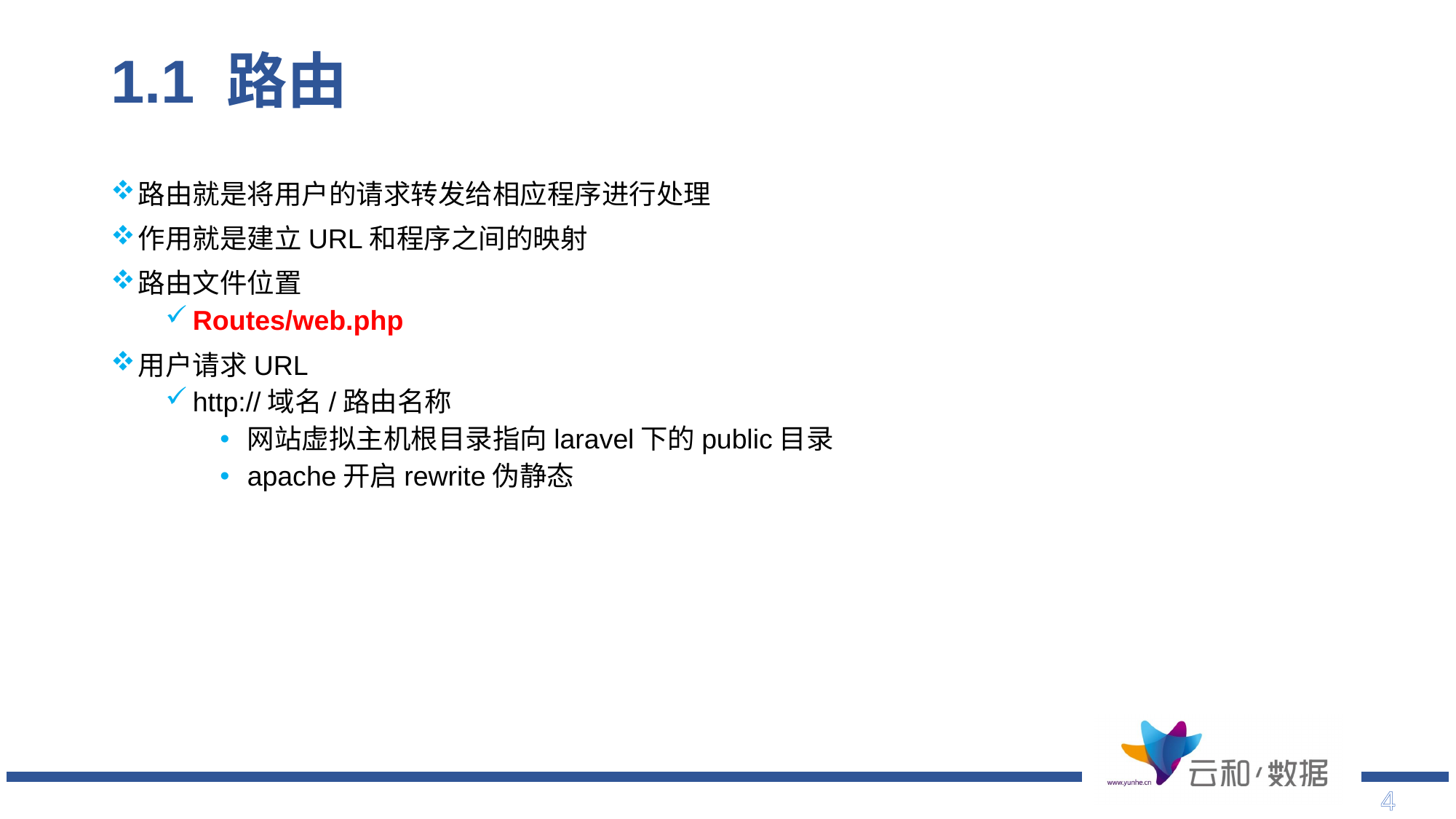

# 1.1 路由
路由就是将用户的请求转发给相应程序进行处理
作用就是建立URL和程序之间的映射
路由文件位置
Routes/web.php
用户请求URL
http://域名/路由名称
网站虚拟主机根目录指向laravel下的public目录
apache开启rewrite伪静态